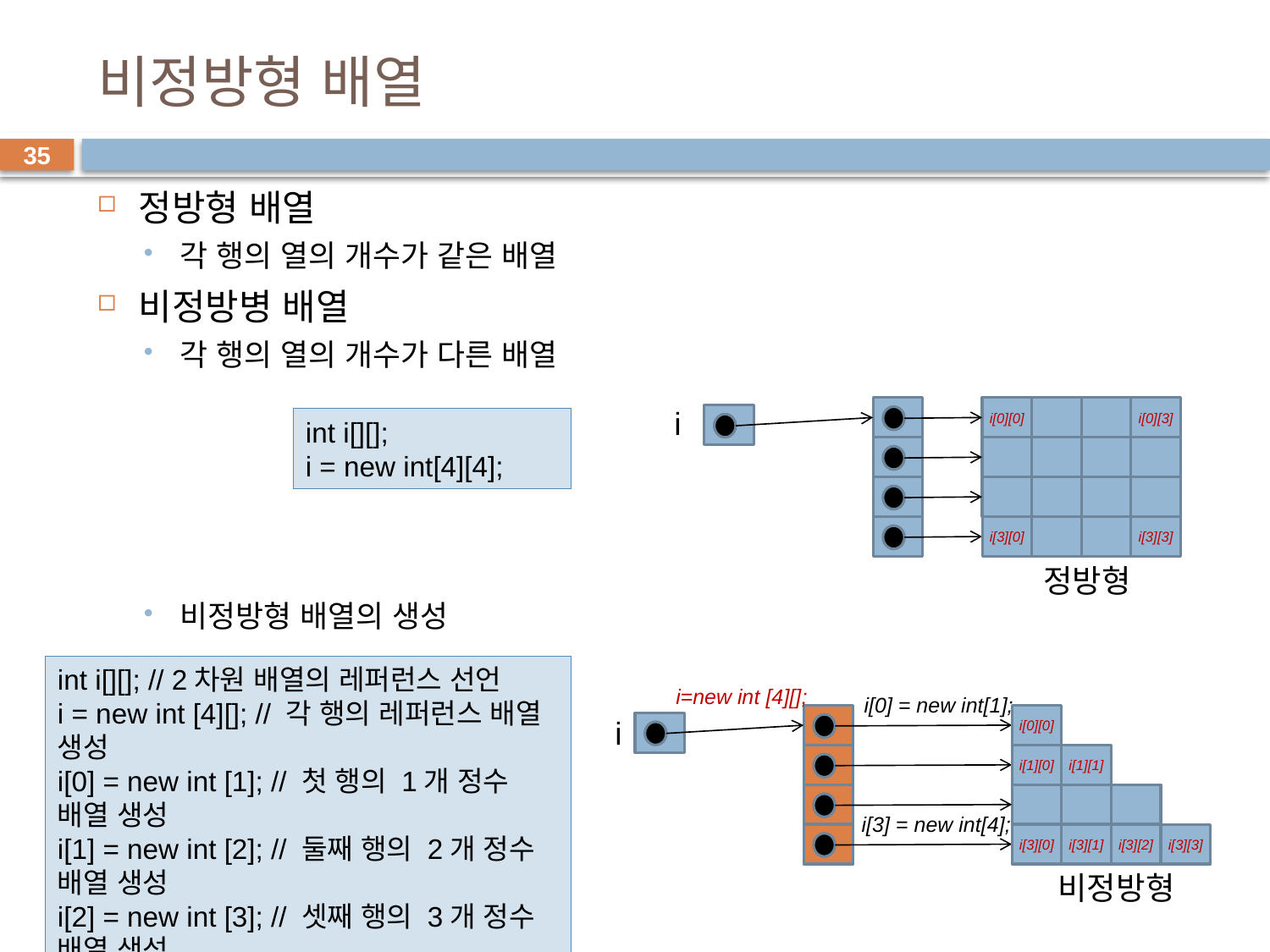

# 비정방형 배열
35
정방형 배열
각 행의 열의 개수가 같은 배열
비정방병 배열
각 행의 열의 개수가 다른 배열

비정방형 배열의 생성

i

i[0][0]

i[0][3]

i[3][0]

i[3][3]

정방형
int i[][];
i = new int[4][4];
int i[][]; // 2차원 배열의 레퍼런스 선언
i = new int [4][]; // 각 행의 레퍼런스 배열 생성
i[0] = new int [1]; // 첫 행의 1개 정수 배열 생성
i[1] = new int [2]; // 둘째 행의 2개 정수 배열 생성
i[2] = new int [3]; // 셋째 행의 3개 정수 배열 생성
i[3] = new int [4]; // 네째 행의 4개 정수 배열 생성
i=new int [4][];
i[0] = new int[1];

i[0][0]
i

i[1][0]
i[1][1]

i[3] = new int[4];

i[3][0]
i[3][1]
i[3][2]
i[3][3]

비정방형